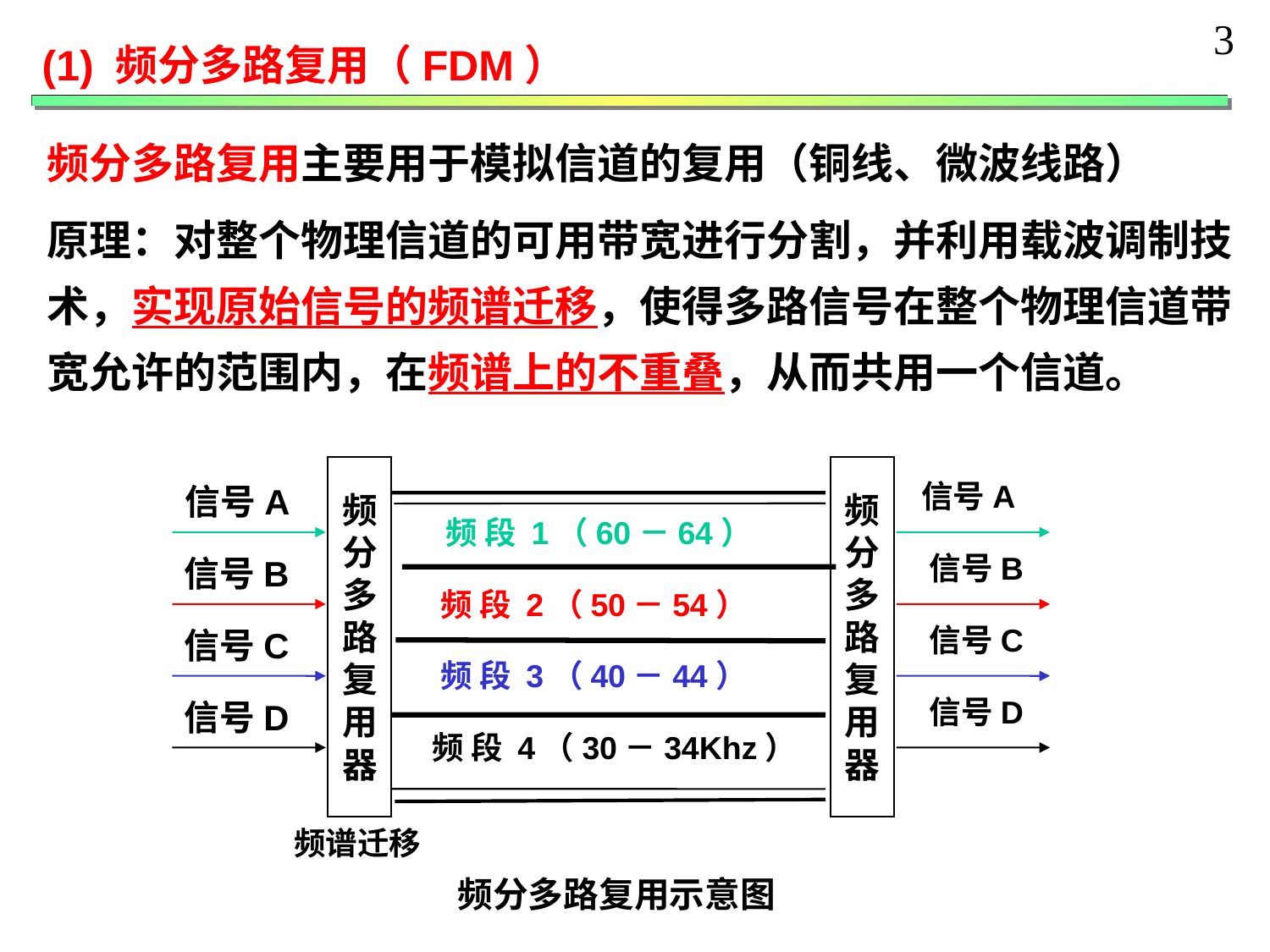

3
(1) 频分多路复用（FDM）

频分多路复用主要用于模拟信道的复用（铜线、微波线路）
原理：对整个物理信道的可用带宽进行分割，并利用载波调制技术，实现原始信号的频谱迁移，使得多路信号在整个物理信道带宽允许的范围内，在频谱上的不重叠，从而共用一个信道。
频
分
多
路
复
用
器
频
分
多
路
复
用
器
 信号A
 信号A

  频 段 1（60－64）

 信号B
 信号B

 频 段 2（50－54）

 信号C
 信号C

 频 段 3（40－44）

 信号D
 信号D

  频 段 4（30－34Khz）

频谱迁移
频分多路复用示意图